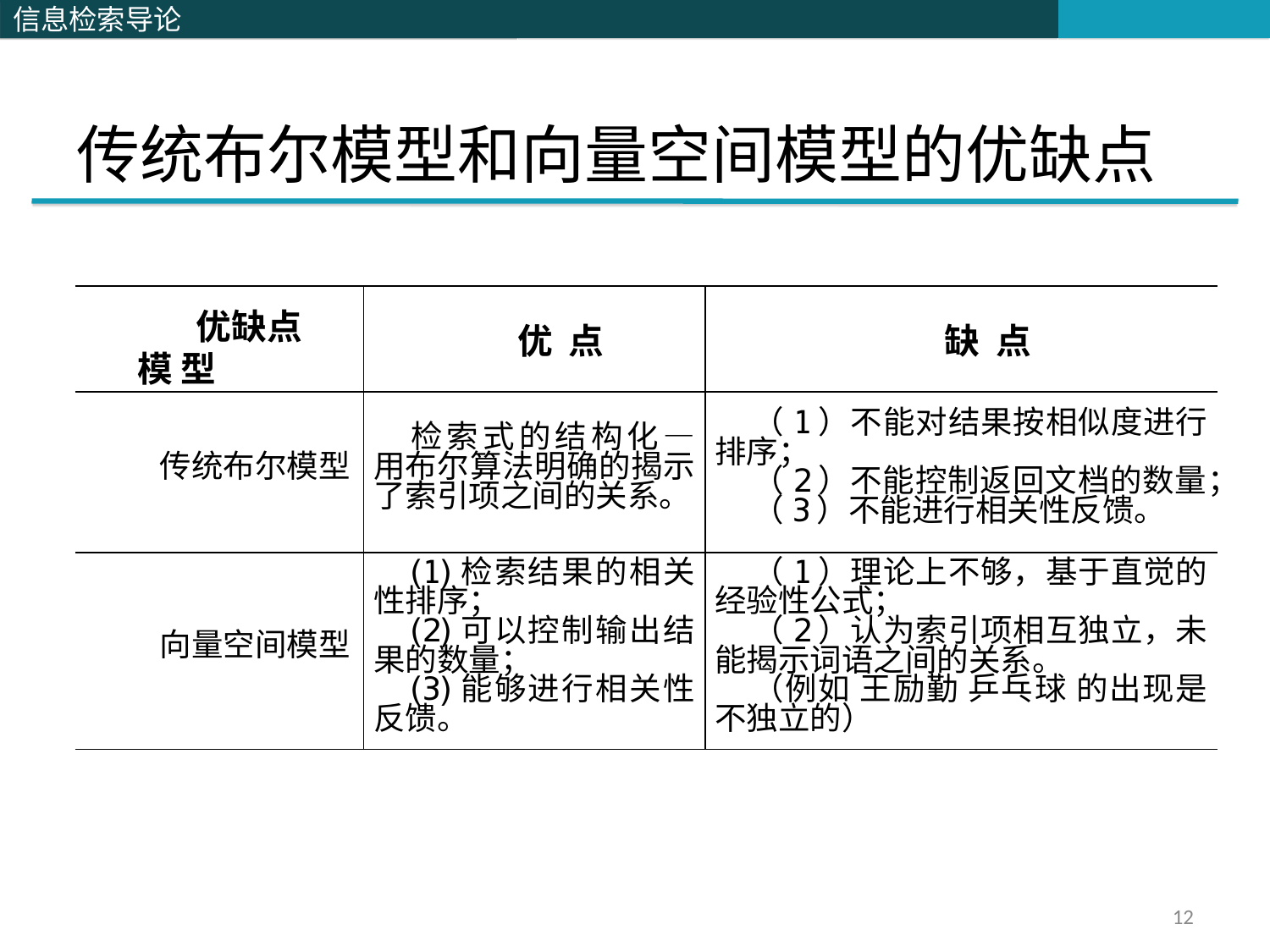

# 传统布尔模型和向量空间模型的优缺点
| 优缺点 模 型 | 优 点 | 缺 点 |
| --- | --- | --- |
| 传统布尔模型 | 检索式的结构化—用布尔算法明确的揭示了索引项之间的关系。 | （1）不能对结果按相似度进行排序； （2）不能控制返回文档的数量； （3）不能进行相关性反馈。 |
| 向量空间模型 | (1)检索结果的相关性排序； (2)可以控制输出结果的数量； (3)能够进行相关性反馈。 | （1）理论上不够，基于直觉的经验性公式； （2）认为索引项相互独立，未能揭示词语之间的关系。 （例如 王励勤 乒乓球 的出现是不独立的） |
12